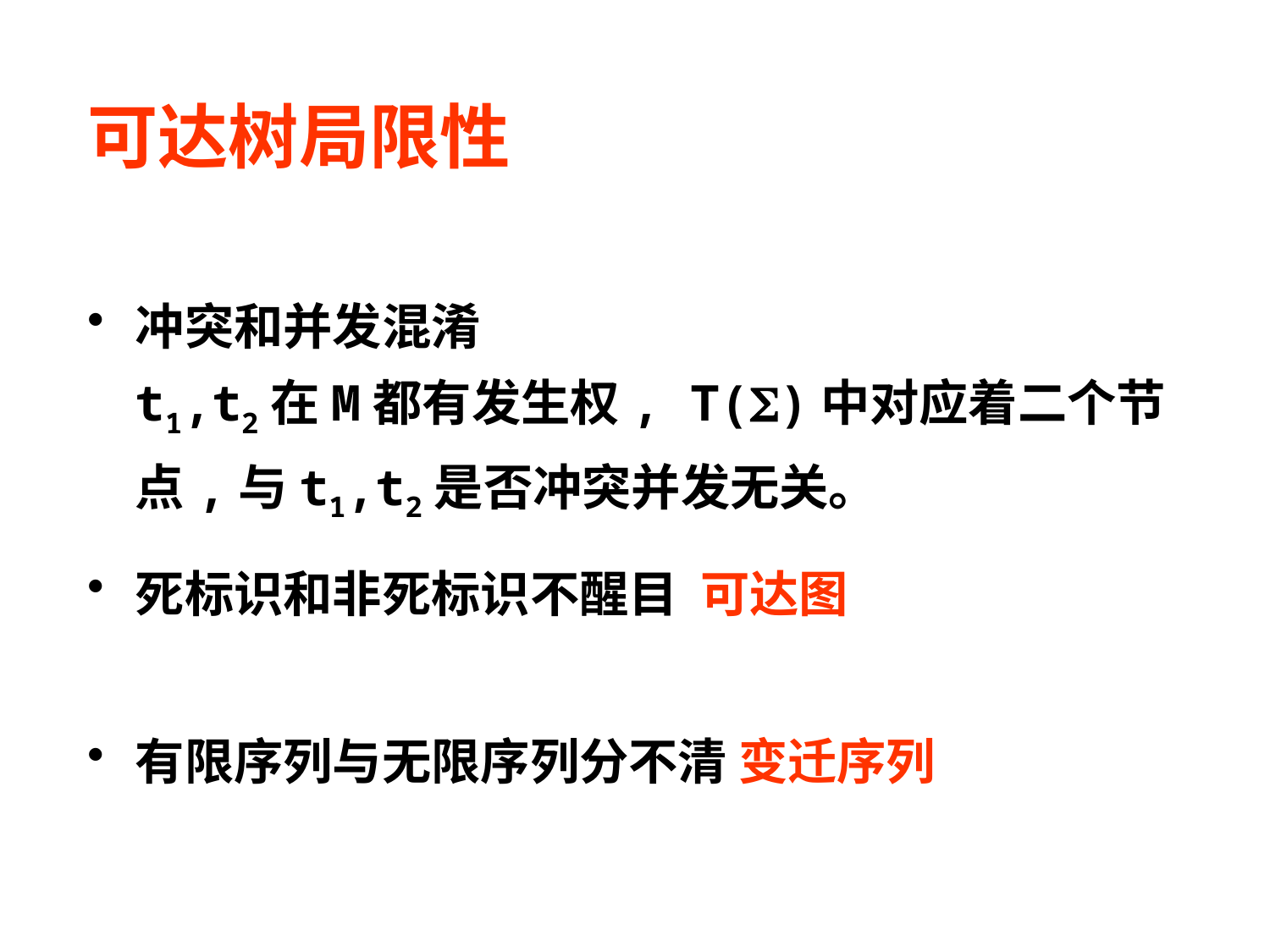

可达树局限性

冲突和并发混淆
t1,t2在M都有发生权, T(Σ)中对应着二个节点,与t1,t2是否冲突并发无关。
死标识和非死标识不醒目  可达图

有限序列与无限序列分不清 变迁序列